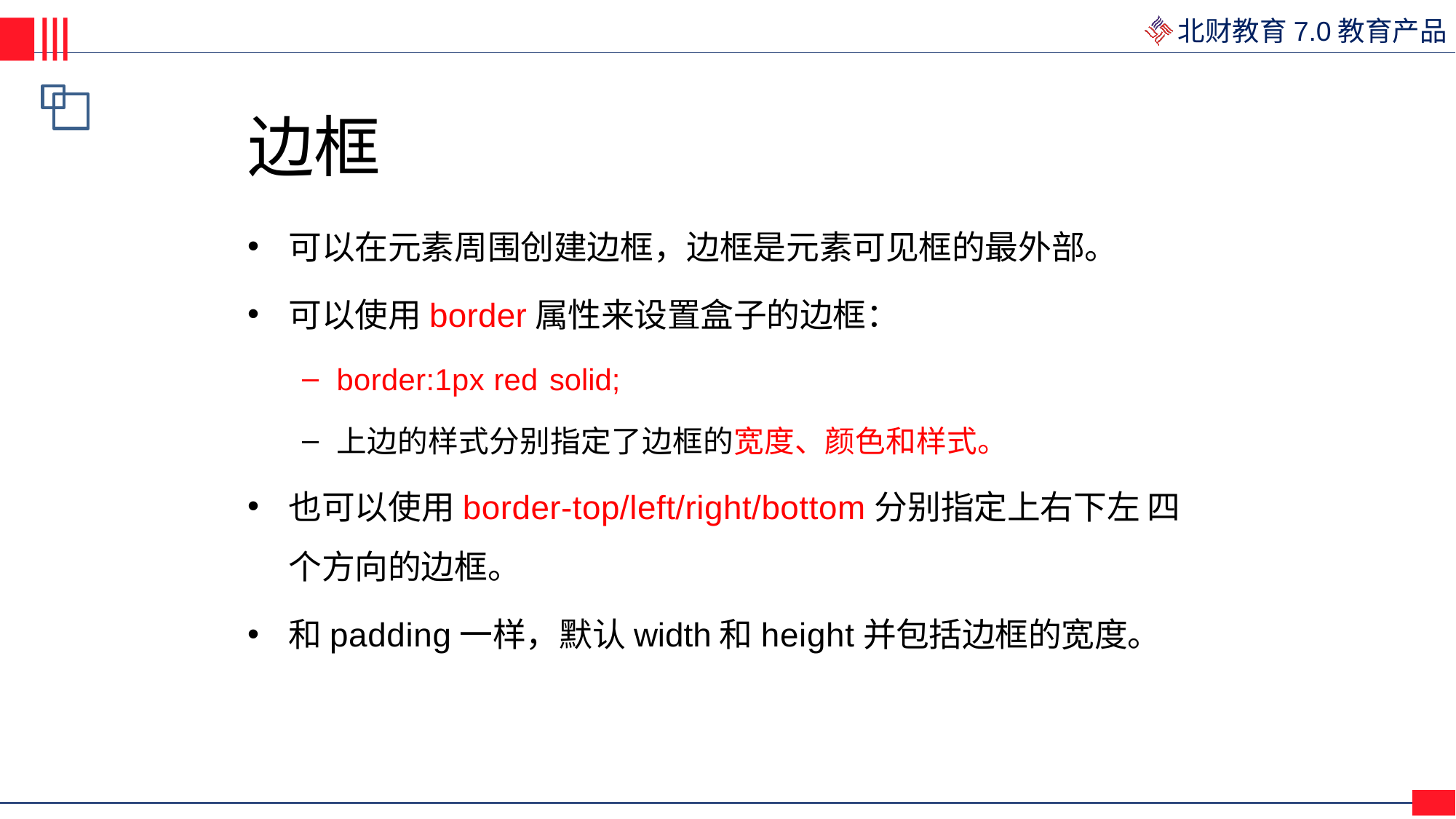

# 边框
可以在元素周围创建边框，边框是元素可见框的最外部。
可以使用border属性来设置盒子的边框：
border:1px red solid;
上边的样式分别指定了边框的宽度、颜色和样式。
也可以使用border-top/left/right/bottom分别指定上右下左 四个方向的边框。
和padding一样，默认width和height并包括边框的宽度。